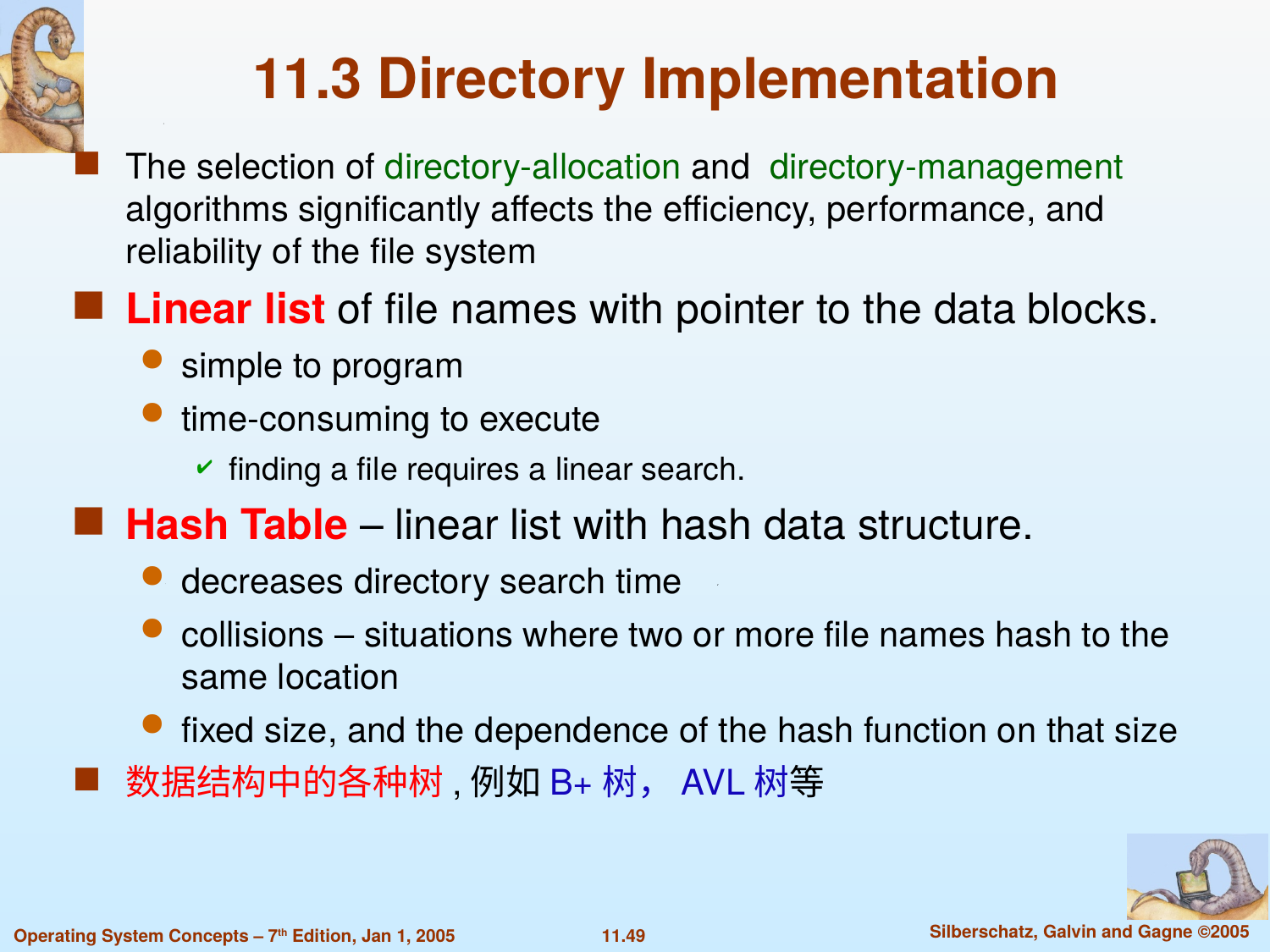

11.3 Directory Implementation
The selection of directory-allocation and  directory-management algorithms significantly affects the efficiency, performance, and reliability of the file system
Linear list of file names with pointer to the data blocks.
simple to program
time-consuming to execute
finding a file requires a linear search.
Hash Table – linear list with hash data structure.
decreases directory search time
collisions – situations where two or more file names hash to the same location
fixed size, and the dependence of the hash function on that size
数据结构中的各种树,例如B+树，AVL树等